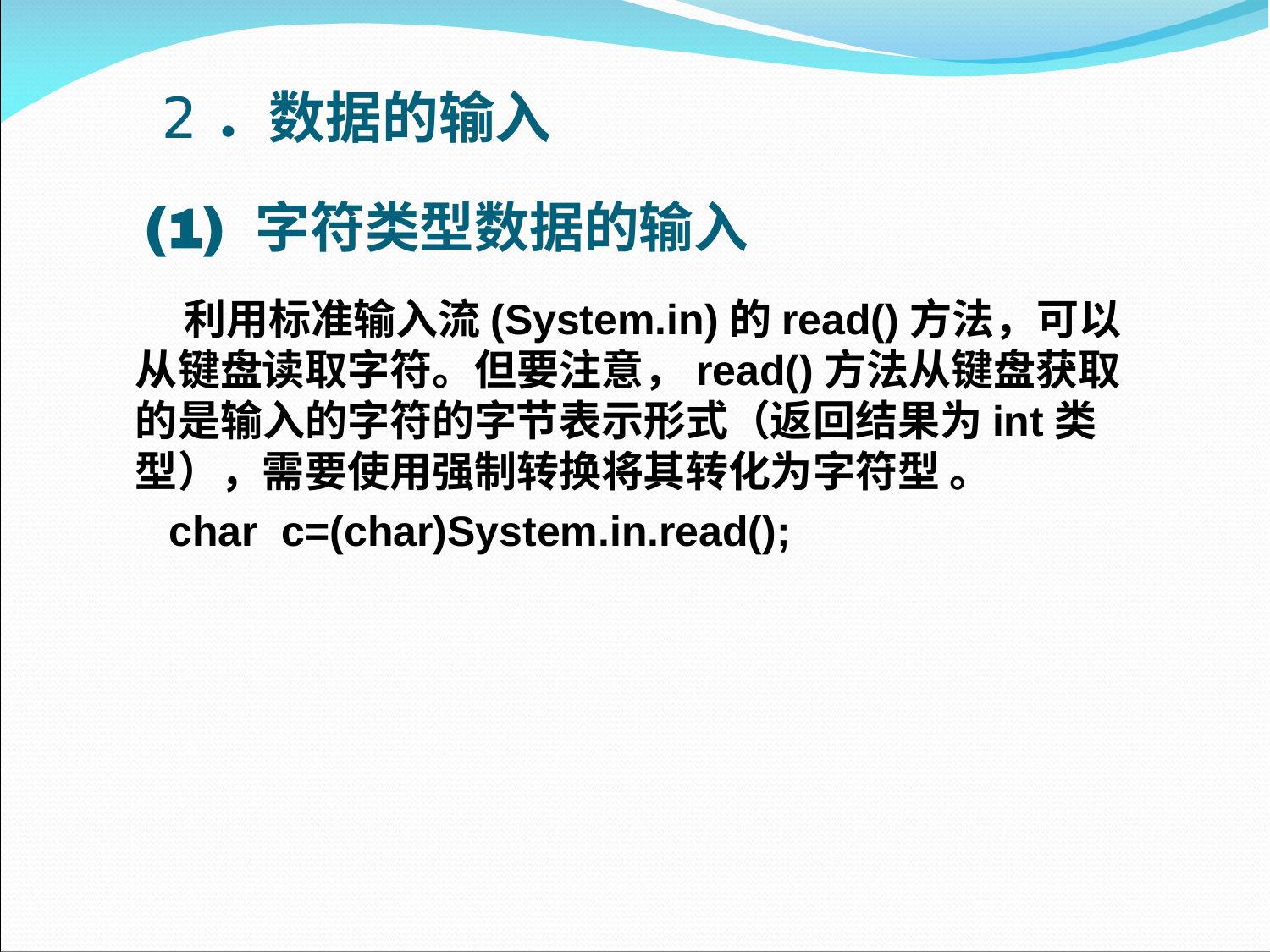

2．数据的输入
# (1) 字符类型数据的输入
        利用标准输入流(System.in)的read()方法，可以从键盘读取字符。但要注意，read()方法从键盘获取的是输入的字符的字节表示形式（返回结果为int类型），需要使用强制转换将其转化为字符型 。
      char  c=(char)System.in.read();